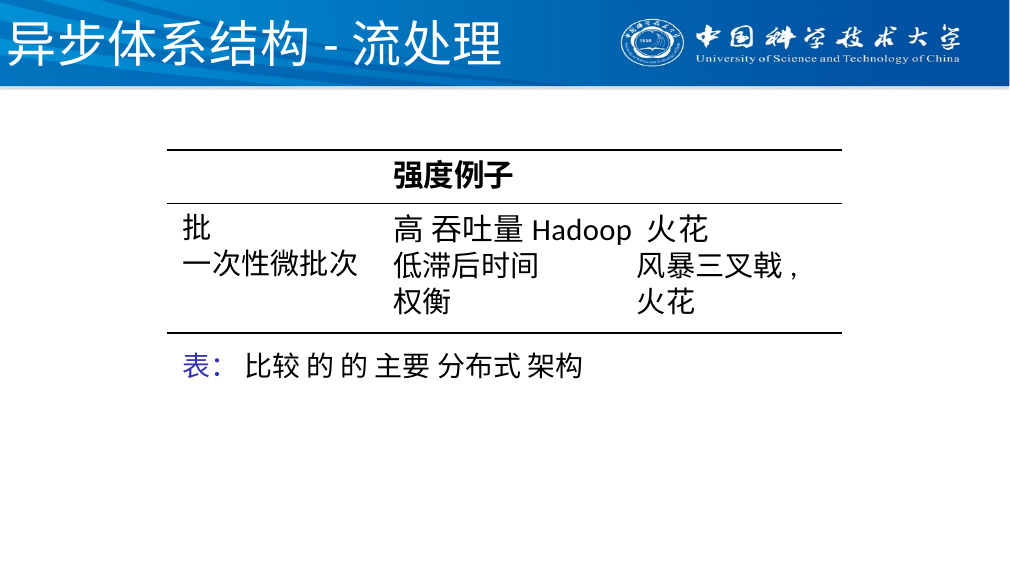

# 异步体系结构-流处理
强度例子
高 吞吐量Hadoop 火花

批
一次性微批次
低滞后时间权衡
风暴三叉戟, 火花

表： 比较 的 的 主要 分布式 架构